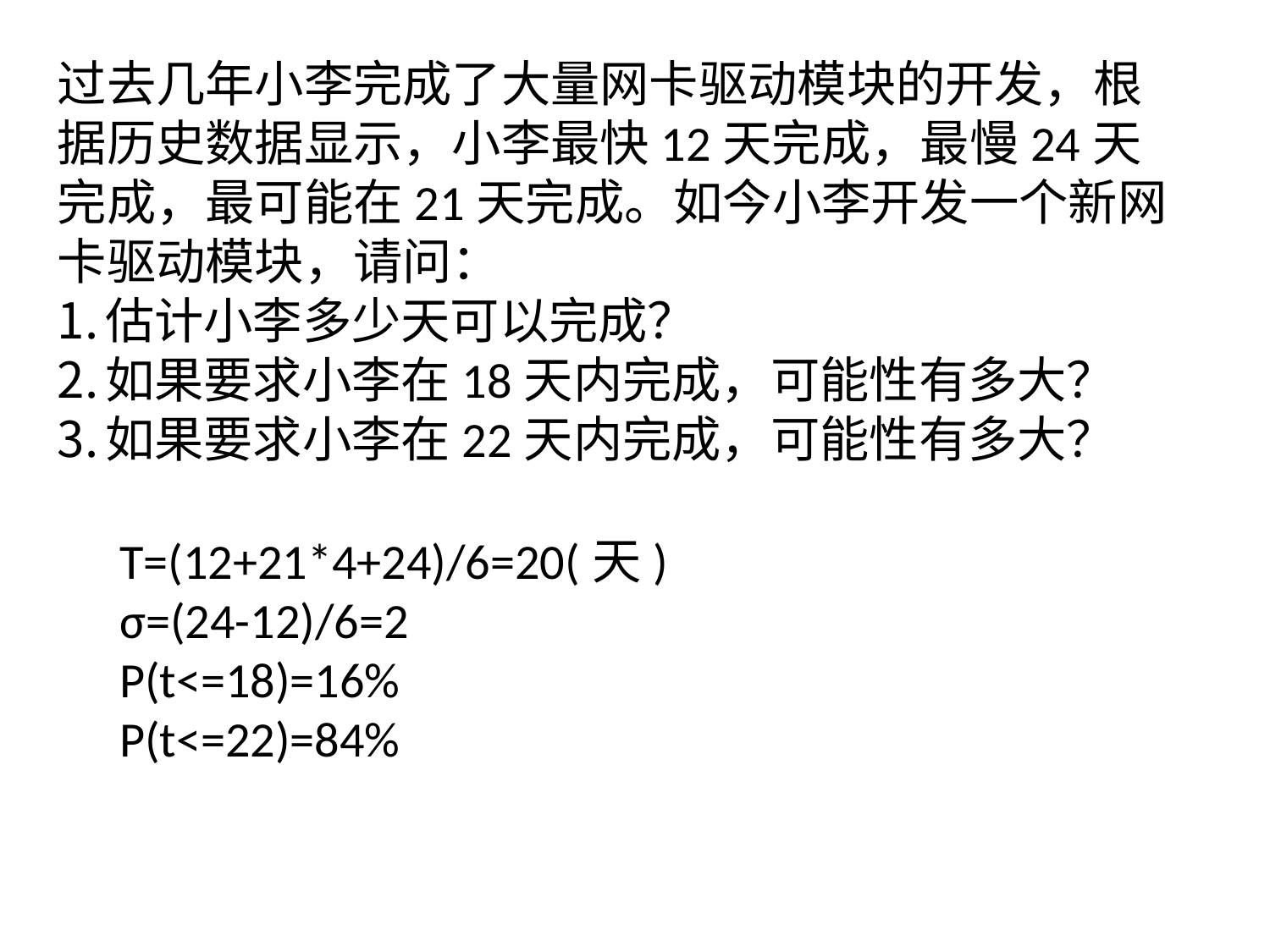

过去几年小李完成了大量网卡驱动模块的开发，根据历史数据显示，小李最快12天完成，最慢24天完成，最可能在21天完成。如今小李开发一个新网卡驱动模块，请问：
估计小李多少天可以完成？
如果要求小李在18天内完成，可能性有多大？
如果要求小李在22天内完成，可能性有多大？
T=(12+21*4+24)/6=20(天)
σ=(24-12)/6=2
P(t<=18)=16%
P(t<=22)=84%